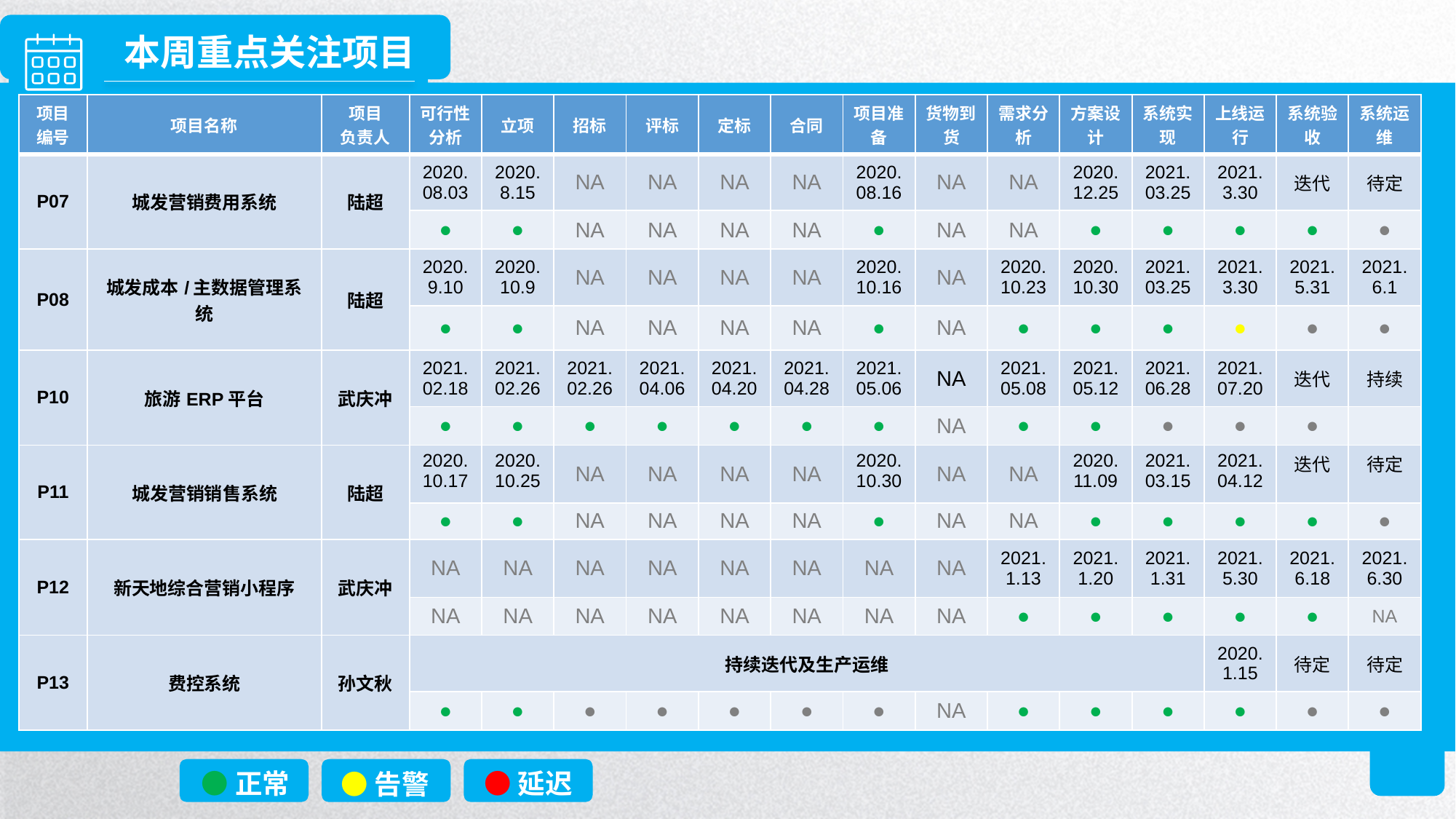

| 项目编号 | 项目名称 | 项目 负责人 | 可行性分析 | 立项 | 招标 | 评标 | 定标 | 合同 | 项目准备 | 货物到货 | 需求分析 | 方案设计 | 系统实现 | 上线运行 | 系统验收 | 系统运维 |
| --- | --- | --- | --- | --- | --- | --- | --- | --- | --- | --- | --- | --- | --- | --- | --- | --- |
| P07 | 城发营销费用系统 | 陆超 | 2020.08.03 | 2020.8.15 | NA | NA | NA | NA | 2020.08.16 | NA | NA | 2020.12.25 | 2021.03.25 | 2021.3.30 | 迭代 | 待定 |
|  |  |  | ● | ● | NA | NA | NA | NA | ● | NA | NA | ● | ● | ● | ● | ● |
| P08 | 城发成本/主数据管理系统 | 陆超 | 2020.9.10 | 2020.10.9 | NA | NA | NA | NA | 2020.10.16 | NA | 2020.10.23 | 2020.10.30 | 2021.03.25 | 2021.3.30 | 2021.5.31 | 2021.6.1 |
|  |  |  | ● | ● | NA | NA | NA | NA | ● | NA | ● | ● | ● | ● | ● | ● |
| P10 | 旅游ERP平台 | 武庆冲 | 2021.02.18 | 2021.02.26 | 2021.02.26 | 2021.04.06 | 2021.04.20 | 2021.04.28 | 2021.05.06 | NA | 2021.05.08 | 2021.05.12 | 2021.06.28 | 2021.07.20 | 迭代 | 持续 |
|  |  |  | ● | ● | ● | ● | ● | ● | ● | NA | ● | ● | ● | ● | ● |  |
| P11 | 城发营销销售系统 | 陆超 | 2020.10.17 | 2020.10.25 | NA | NA | NA | NA | 2020.10.30 | NA | NA | 2020.11.09 | 2021.03.15 | 2021.04.12 | 迭代 | 待定 |
|  |  |  | ● | ● | NA | NA | NA | NA | ● | NA | NA | ● | ● | ● | ● | ● |
| P12 | 新天地综合营销小程序 | 武庆冲 | NA | NA | NA | NA | NA | NA | NA | NA | 2021.1.13 | 2021.1.20 | 2021.1.31 | 2021.5.30 | 2021.6.18 | 2021.6.30 |
|  |  |  | NA | NA | NA | NA | NA | NA | NA | NA | ● | ● | ● | ● | ● | NA |
| P13 | 费控系统 | 孙文秋 | 持续迭代及生产运维 |  |  |  |  |  |  |  |  |  |  | 2020.1.15 | 待定 | 待定 |
|  |  |  | ● | ● | ● | ● | ● | ● | ● | NA | ● | ● | ● | ● | ● | ● |
66